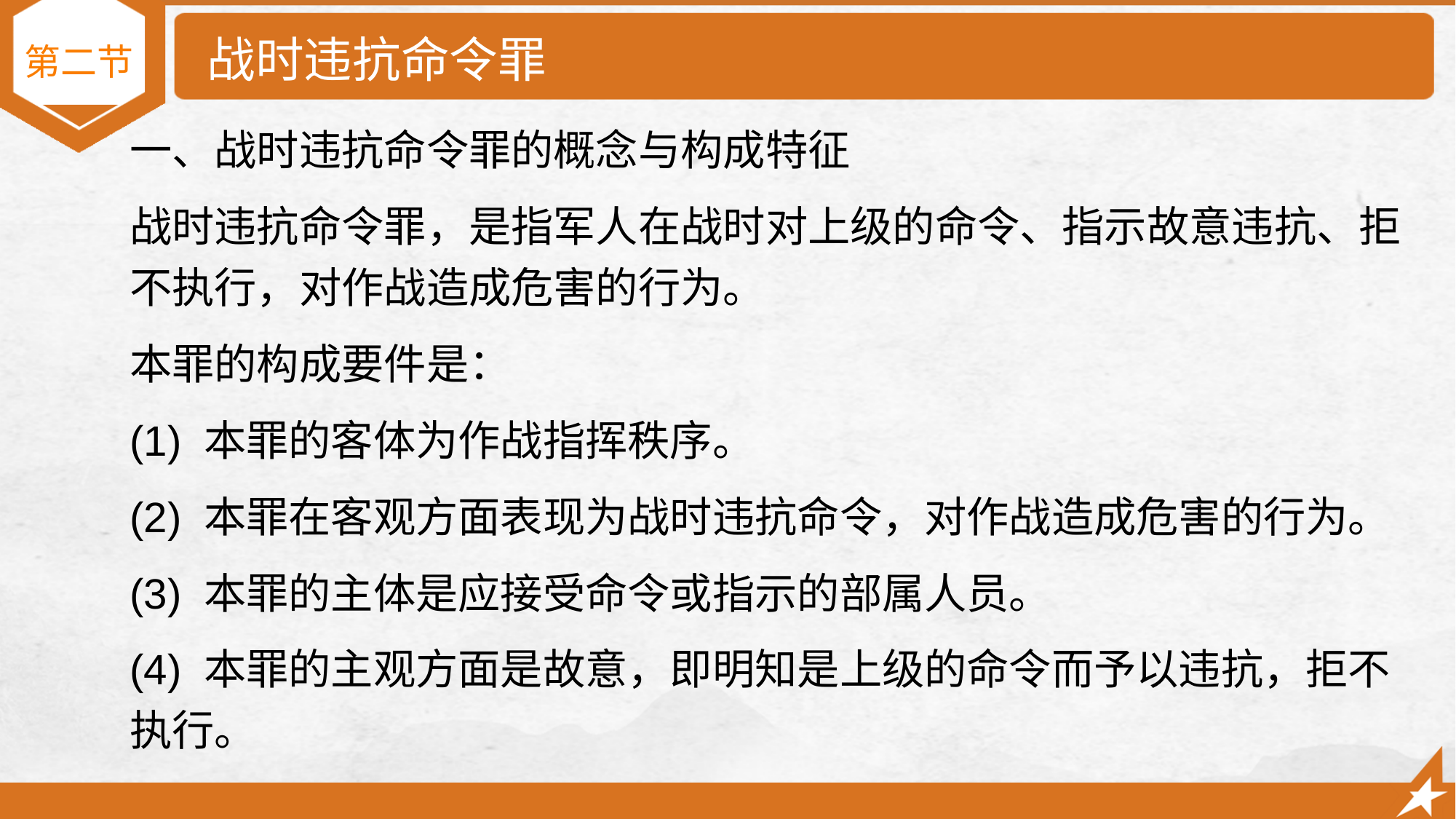

# 战时违抗命令罪
第二节
一、战时违抗命令罪的概念与构成特征
战时违抗命令罪，是指军人在战时对上级的命令、指示故意违抗、拒不执行，对作战造成危害的行为。
本罪的构成要件是：
(1) 本罪的客体为作战指挥秩序。
(2) 本罪在客观方面表现为战时违抗命令，对作战造成危害的行为。
(3) 本罪的主体是应接受命令或指示的部属人员。
(4) 本罪的主观方面是故意，即明知是上级的命令而予以违抗，拒不执行。